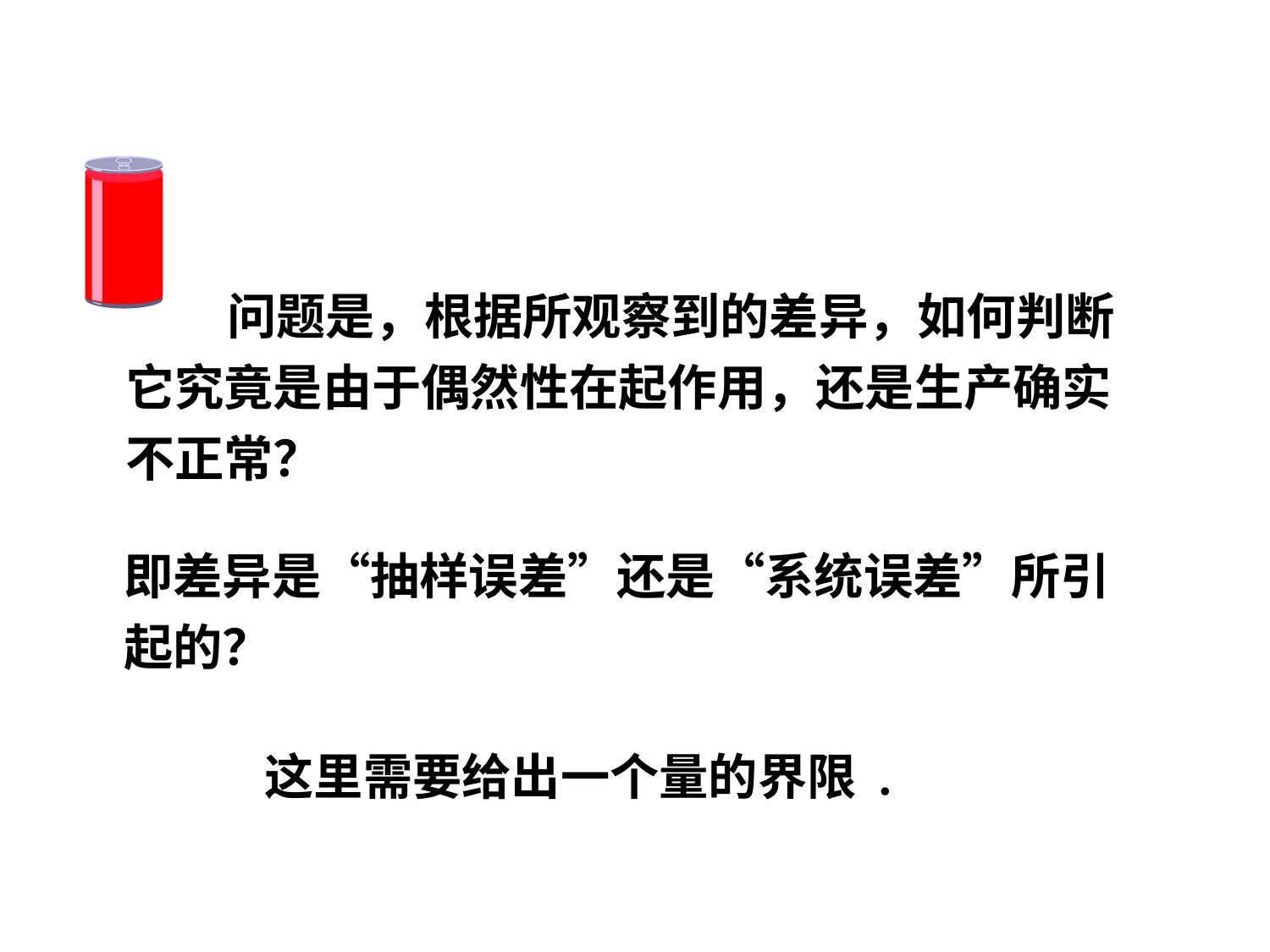

问题是，根据所观察到的差异，如何判断它究竟是由于偶然性在起作用，还是生产确实不正常？
即差异是“抽样误差”还是“系统误差”所引起的？
这里需要给出一个量的界限 .